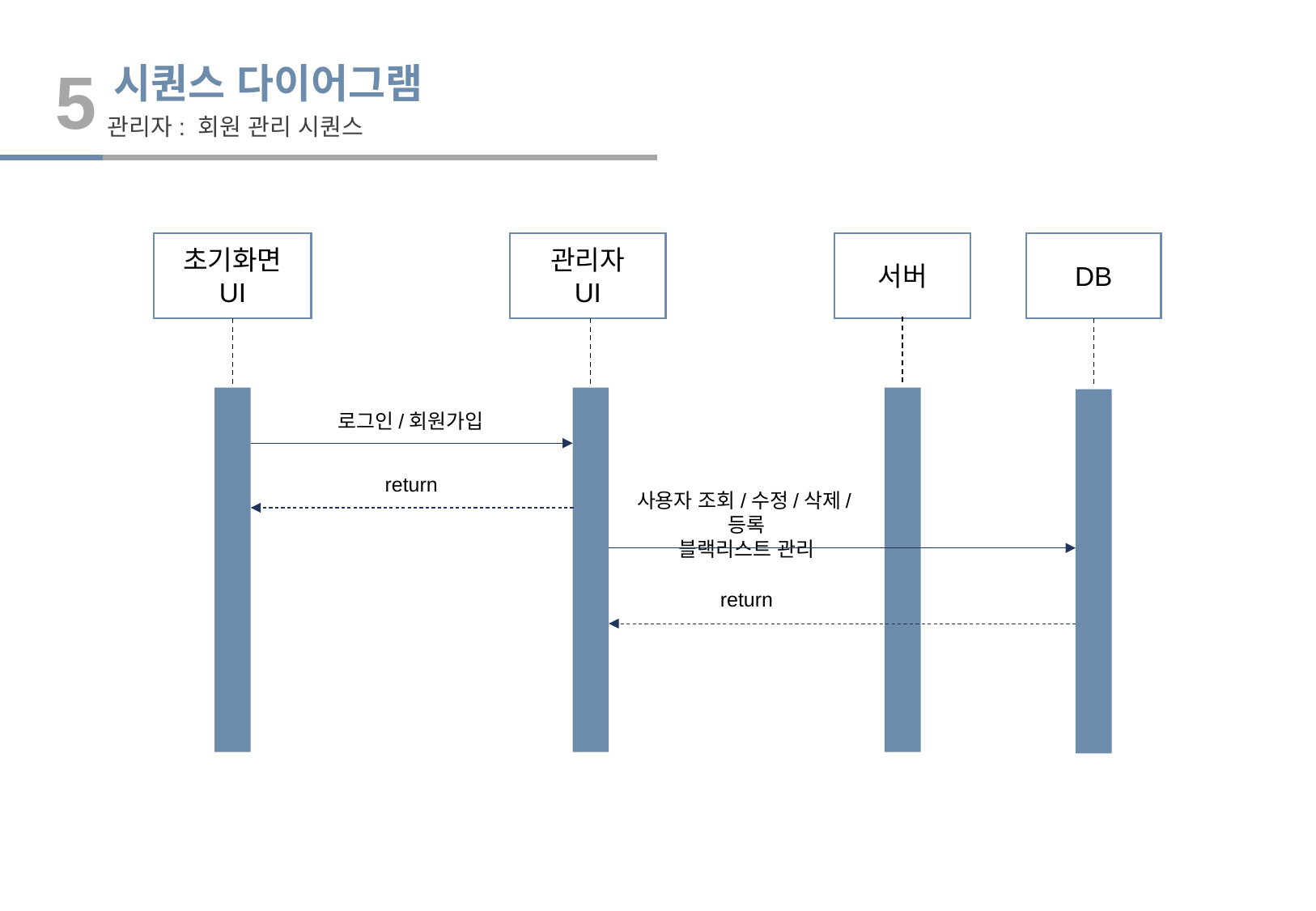

5
시퀀스 다이어그램
관리자: 회원 관리 시퀀스
관리자
UI
서버
DB
초기화면
UI

로그인/회원가입
return
사용자 조회/수정/삭제/등록
블랙리스트 관리
return